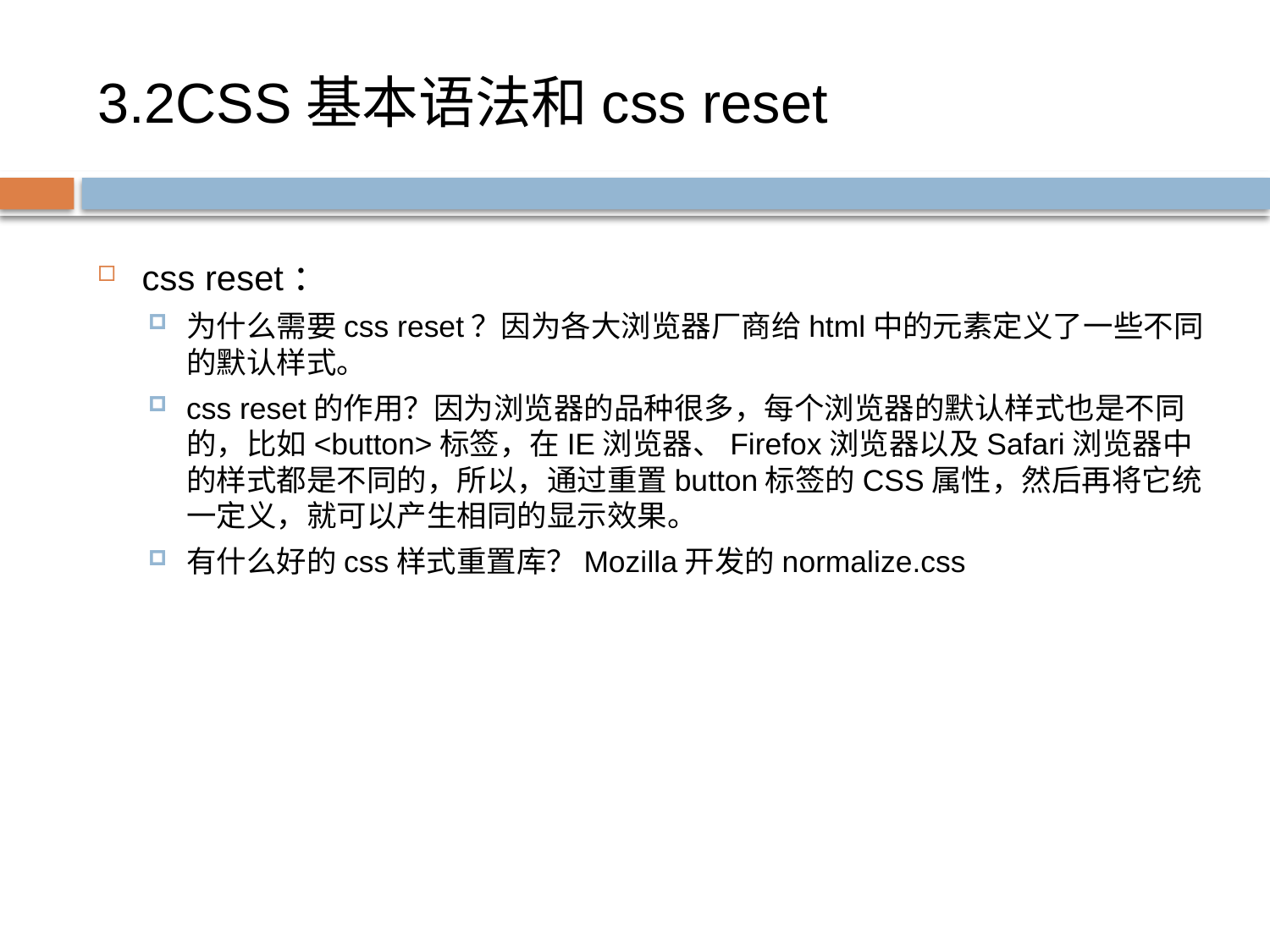

# 3.2CSS基本语法和css reset
css reset：
为什么需要css reset？因为各大浏览器厂商给html中的元素定义了一些不同的默认样式。
css reset的作用？因为浏览器的品种很多，每个浏览器的默认样式也是不同的，比如<button>标签，在IE浏览器、Firefox浏览器以及Safari浏览器中的样式都是不同的，所以，通过重置button标签的CSS属性，然后再将它统一定义，就可以产生相同的显示效果。
有什么好的css样式重置库？Mozilla开发的normalize.css